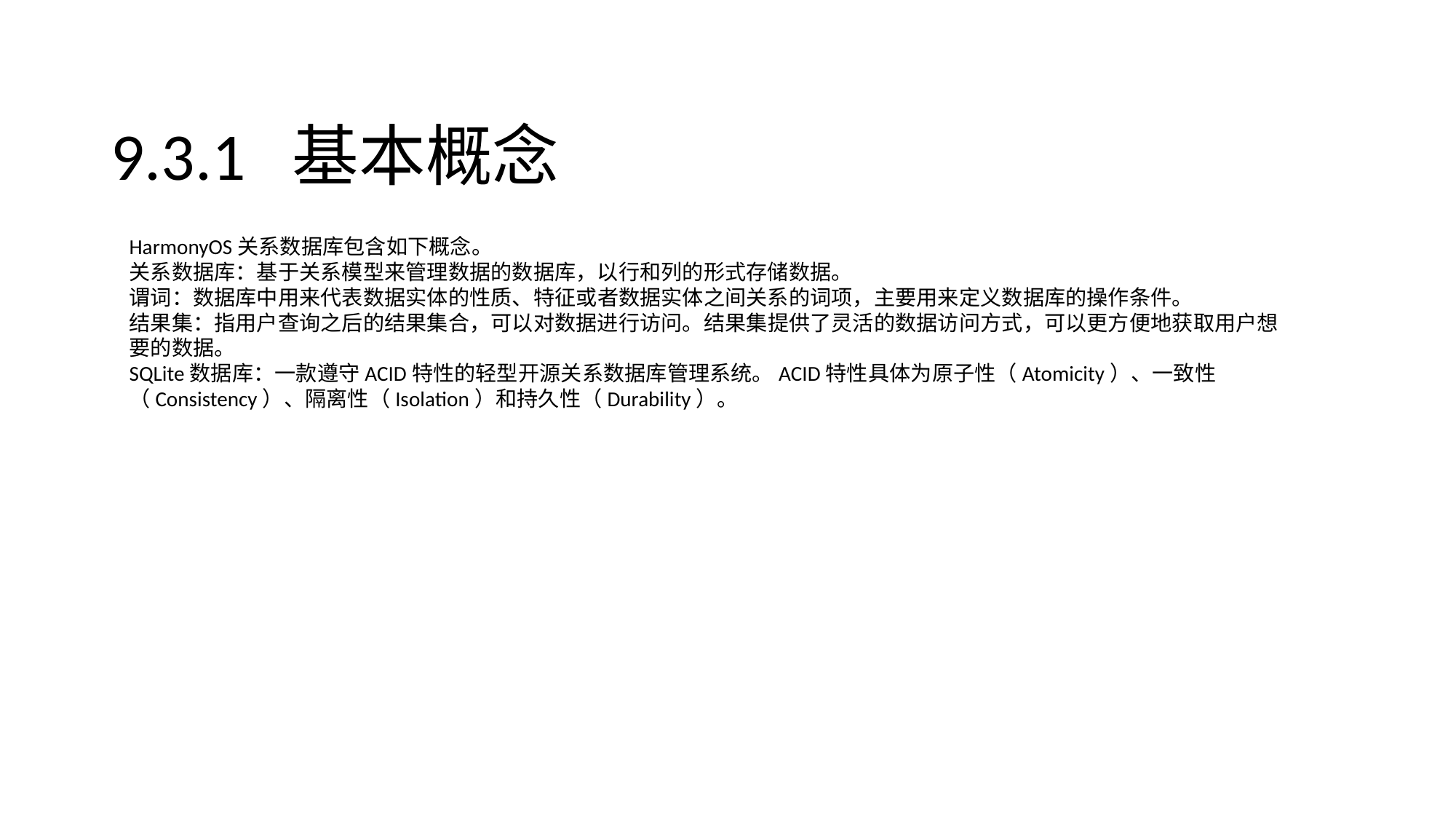

# 9.3.1  基本概念
HarmonyOS关系数据库包含如下概念。
关系数据库：基于关系模型来管理数据的数据库，以行和列的形式存储数据。
谓词：数据库中用来代表数据实体的性质、特征或者数据实体之间关系的词项，主要用来定义数据库的操作条件。
结果集：指用户查询之后的结果集合，可以对数据进行访问。结果集提供了灵活的数据访问方式，可以更方便地获取用户想要的数据。
SQLite数据库：一款遵守ACID特性的轻型开源关系数据库管理系统。ACID特性具体为原子性（Atomicity）、一致性（Consistency）、隔离性（Isolation）和持久性（Durability）。